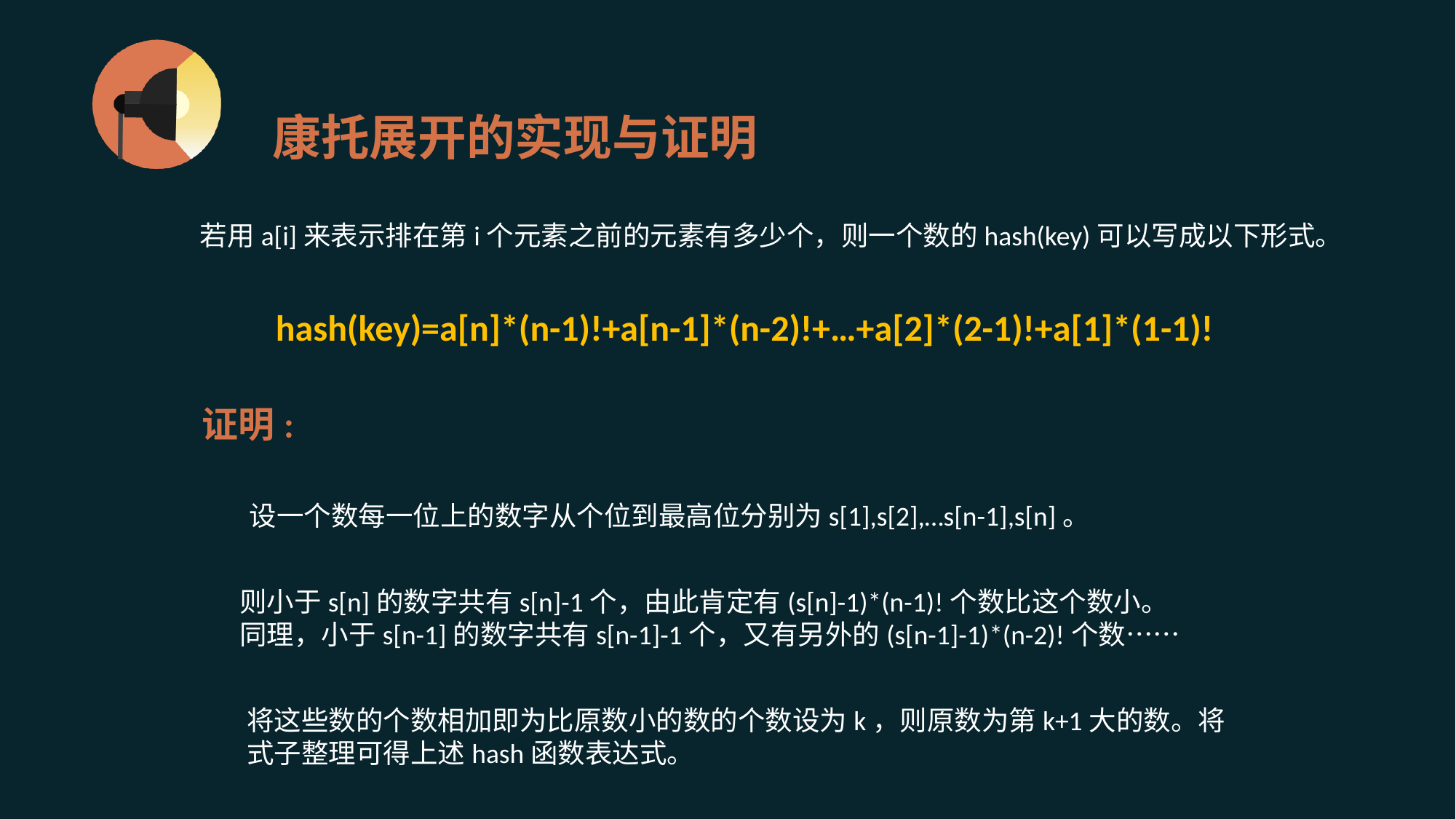

康托展开的实现与证明
若用a[i]来表示排在第i个元素之前的元素有多少个，则一个数的hash(key)可以写成以下形式。
hash(key)=a[n]*(n-1)!+a[n-1]*(n-2)!+…+a[2]*(2-1)!+a[1]*(1-1)!
证明:
设一个数每一位上的数字从个位到最高位分别为s[1],s[2],…s[n-1],s[n]。
则小于s[n]的数字共有s[n]-1个，由此肯定有(s[n]-1)*(n-1)!个数比这个数小。
同理，小于s[n-1]的数字共有s[n-1]-1个，又有另外的(s[n-1]-1)*(n-2)!个数……
将这些数的个数相加即为比原数小的数的个数设为k，则原数为第k+1大的数。将式子整理可得上述hash函数表达式。